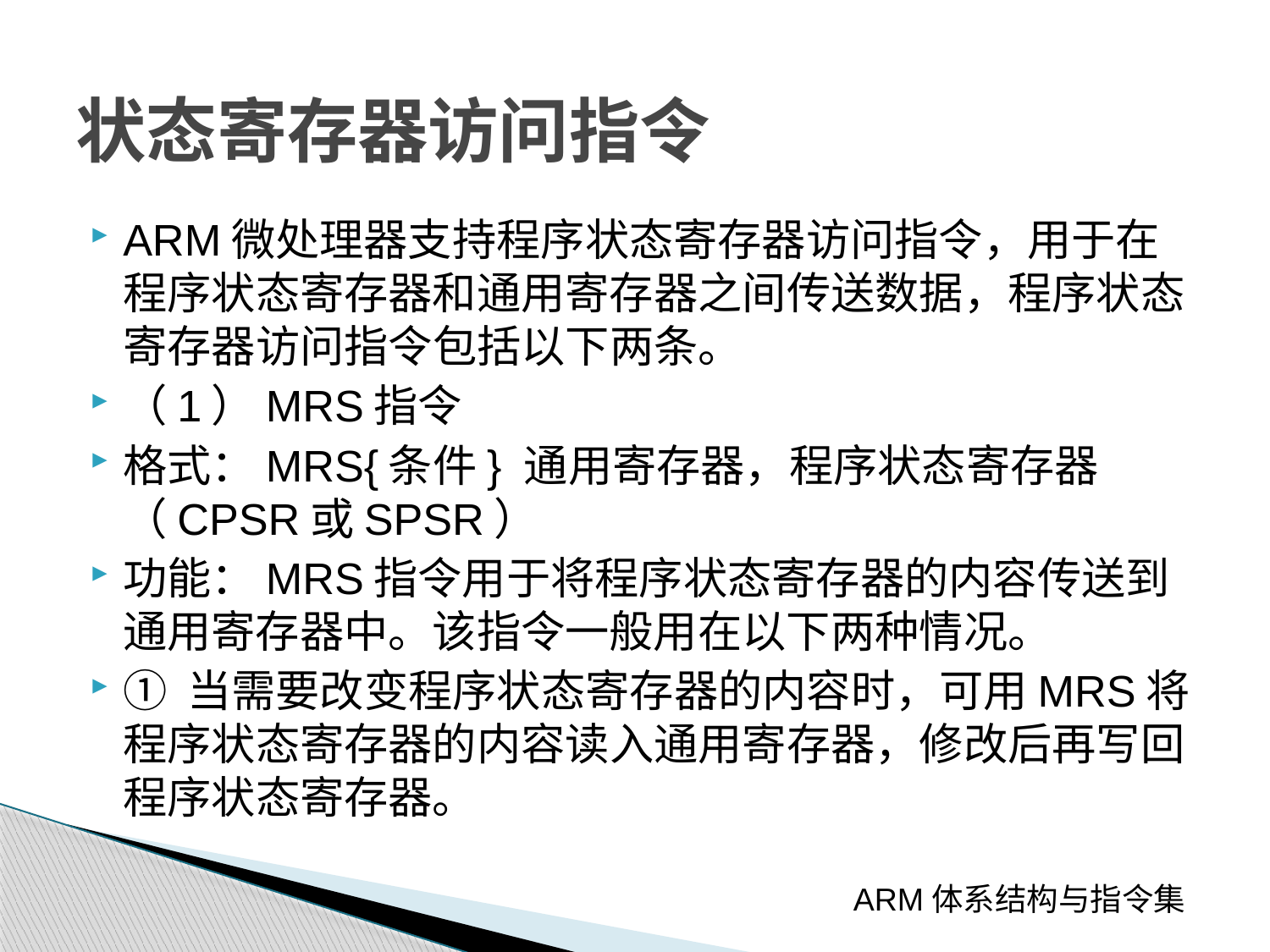

# 状态寄存器访问指令
ARM微处理器支持程序状态寄存器访问指令，用于在程序状态寄存器和通用寄存器之间传送数据，程序状态寄存器访问指令包括以下两条。
（1）MRS指令
格式：MRS{条件} 通用寄存器，程序状态寄存器（CPSR或SPSR）
功能：MRS指令用于将程序状态寄存器的内容传送到通用寄存器中。该指令一般用在以下两种情况。
① 当需要改变程序状态寄存器的内容时，可用MRS将程序状态寄存器的内容读入通用寄存器，修改后再写回程序状态寄存器。

            ARM体系结构与指令集